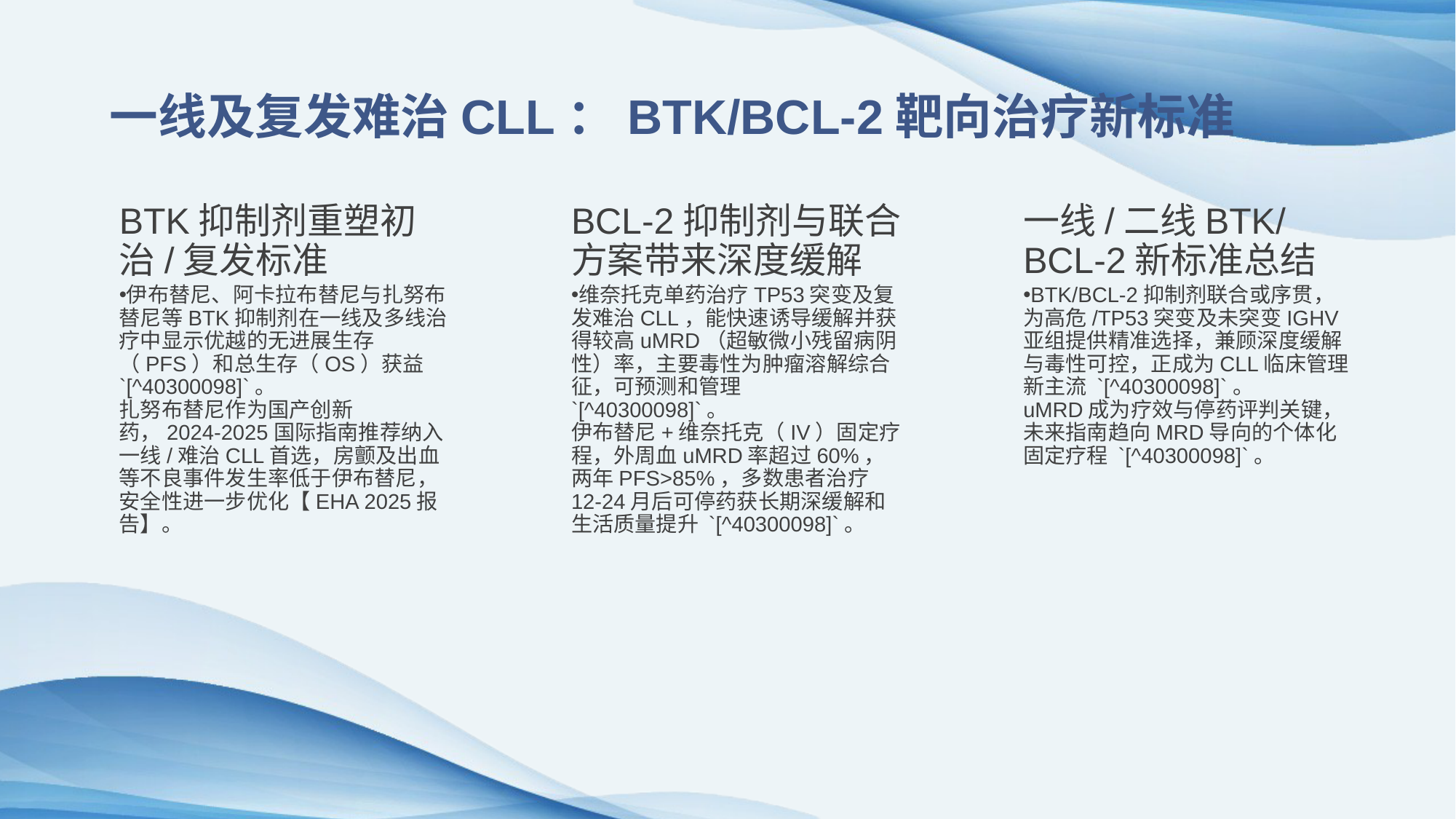

一线及复发难治CLL：BTK/BCL-2靶向治疗新标准
BTK抑制剂重塑初治/复发标准
BCL-2抑制剂与联合方案带来深度缓解
一线/二线BTK/BCL-2新标准总结
伊布替尼、阿卡拉布替尼与扎努布替尼等BTK抑制剂在一线及多线治疗中显示优越的无进展生存（PFS）和总生存（OS）获益 `[^40300098]`。
扎努布替尼作为国产创新药，2024-2025国际指南推荐纳入一线/难治CLL首选，房颤及出血等不良事件发生率低于伊布替尼，安全性进一步优化【EHA 2025报告】。
维奈托克单药治疗TP53突变及复发难治CLL，能快速诱导缓解并获得较高uMRD（超敏微小残留病阴性）率，主要毒性为肿瘤溶解综合征，可预测和管理 `[^40300098]`。
伊布替尼+维奈托克（IV）固定疗程，外周血uMRD率超过60%，两年PFS>85%，多数患者治疗12-24月后可停药获长期深缓解和生活质量提升 `[^40300098]`。
BTK/BCL-2抑制剂联合或序贯，为高危/TP53突变及未突变IGHV亚组提供精准选择，兼顾深度缓解与毒性可控，正成为CLL临床管理新主流 `[^40300098]`。
uMRD成为疗效与停药评判关键，未来指南趋向MRD导向的个体化固定疗程 `[^40300098]`。